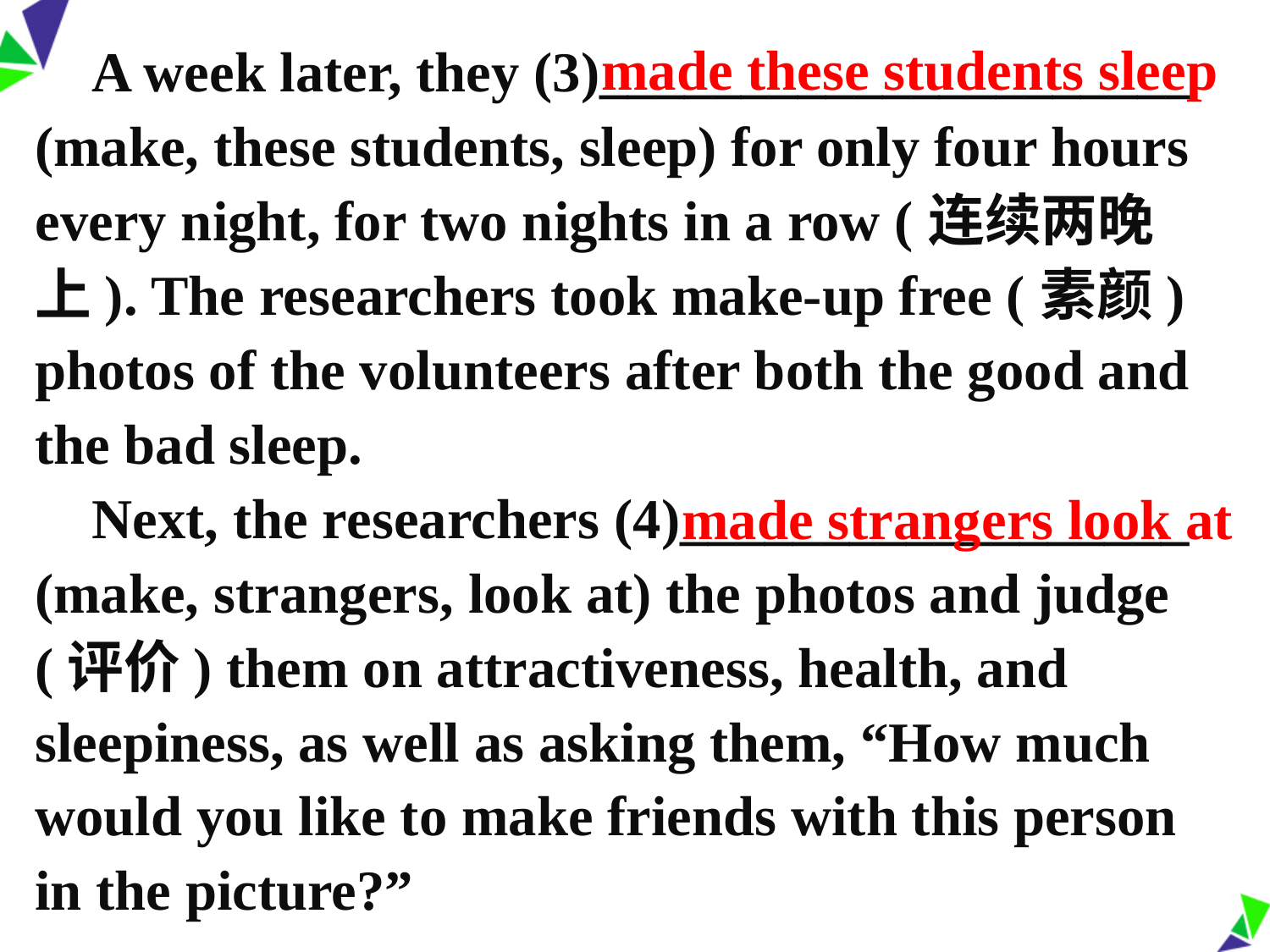

made these students sleep
    A week later, they (3)_____________________ (make, these students, sleep) for only four hours every night, for two nights in a row (连续两晚上). The researchers took make-up free (素颜) photos of the volunteers after both the good and the bad sleep.
    Next, the researchers (4)__________________ (make, strangers, look at) the photos and judge (评价) them on attractiveness, health, and sleepiness, as well as asking them, “How much would you like to make friends with this person in the picture?”
made strangers look at